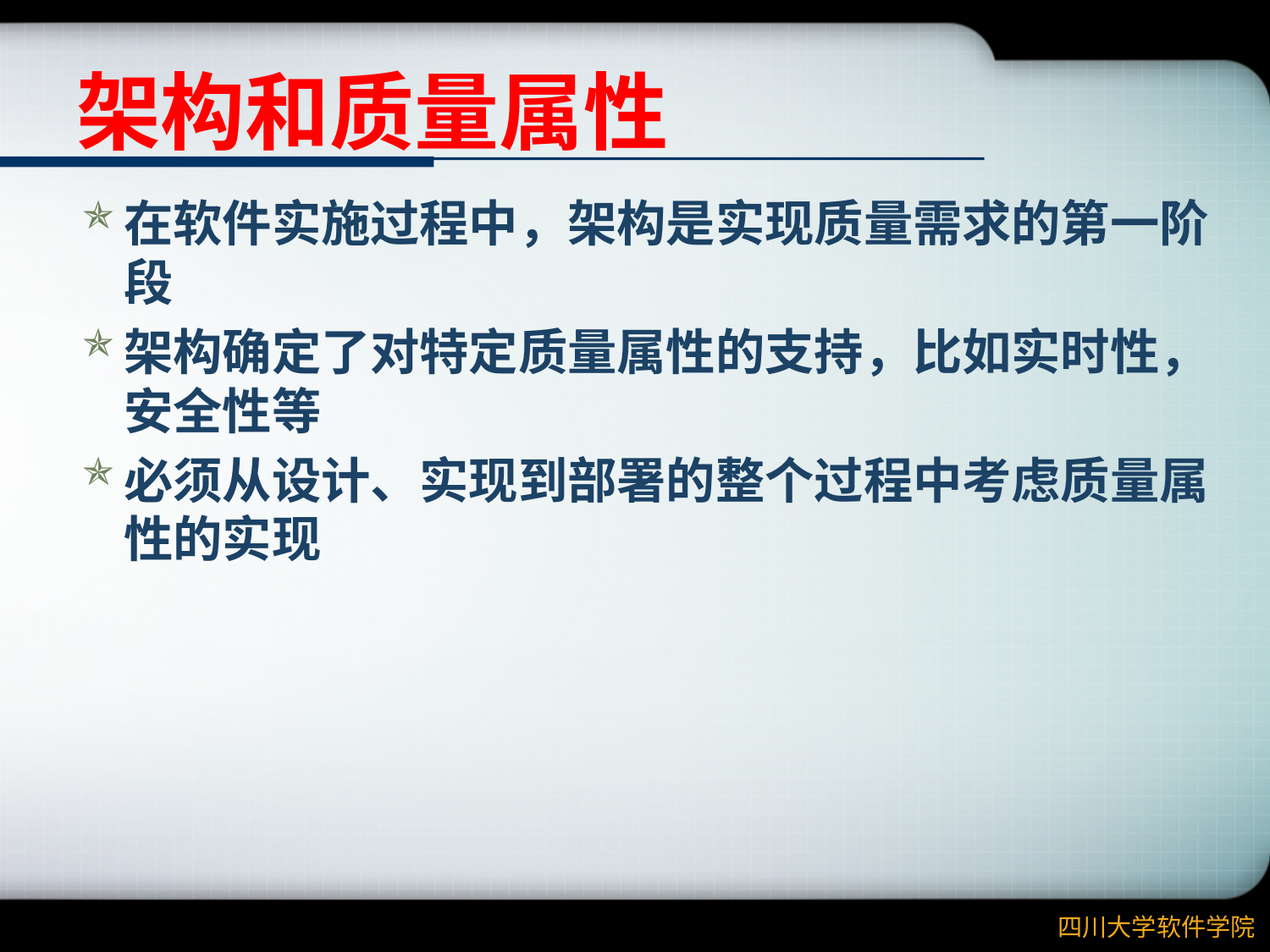

# 架构和质量属性
在软件实施过程中，架构是实现质量需求的第一阶段
架构确定了对特定质量属性的支持，比如实时性，安全性等
必须从设计、实现到部署的整个过程中考虑质量属性的实现